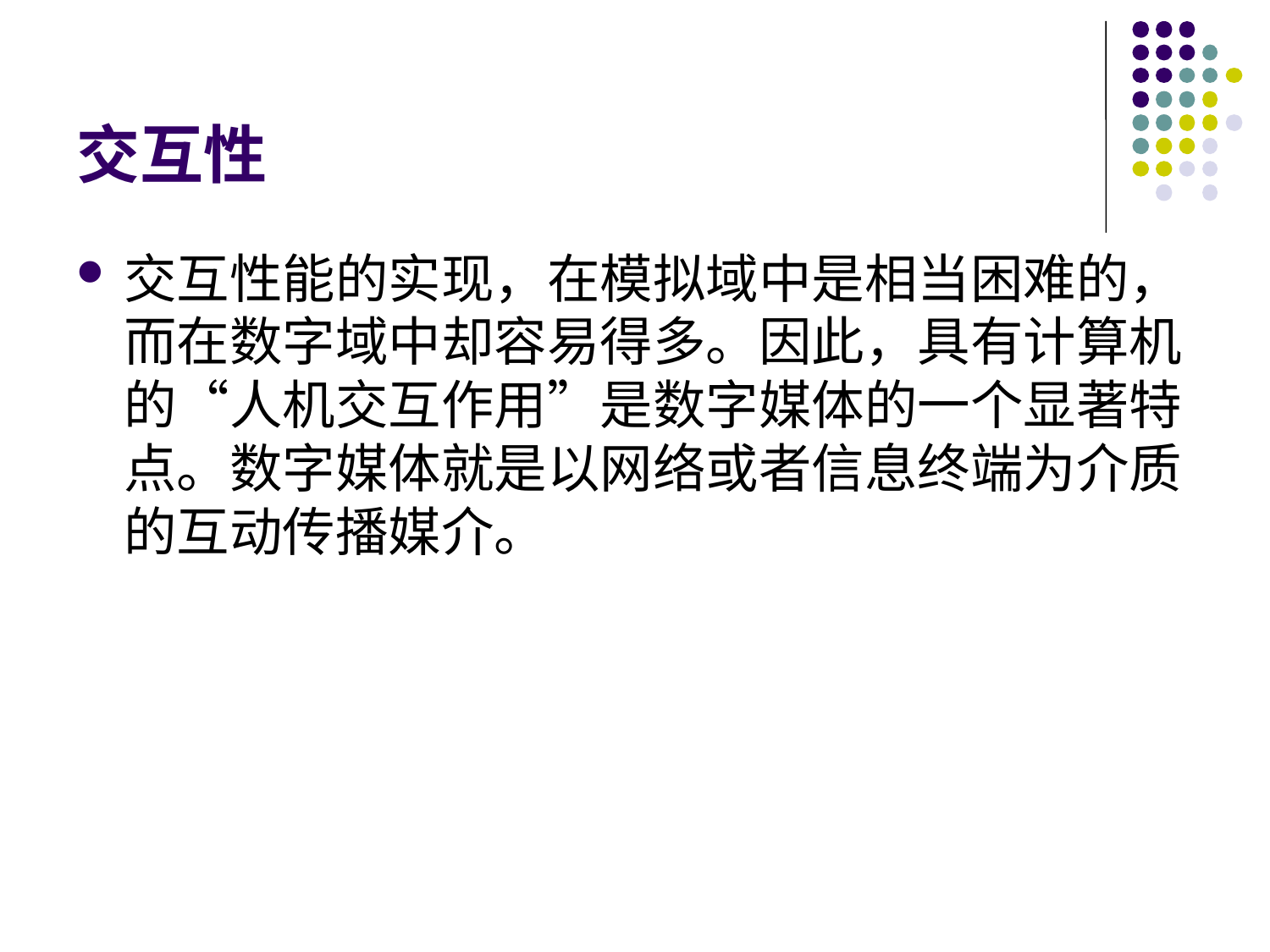

# 交互性
交互性能的实现，在模拟域中是相当困难的，而在数字域中却容易得多。因此，具有计算机的“人机交互作用”是数字媒体的一个显著特点。数字媒体就是以网络或者信息终端为介质的互动传播媒介。